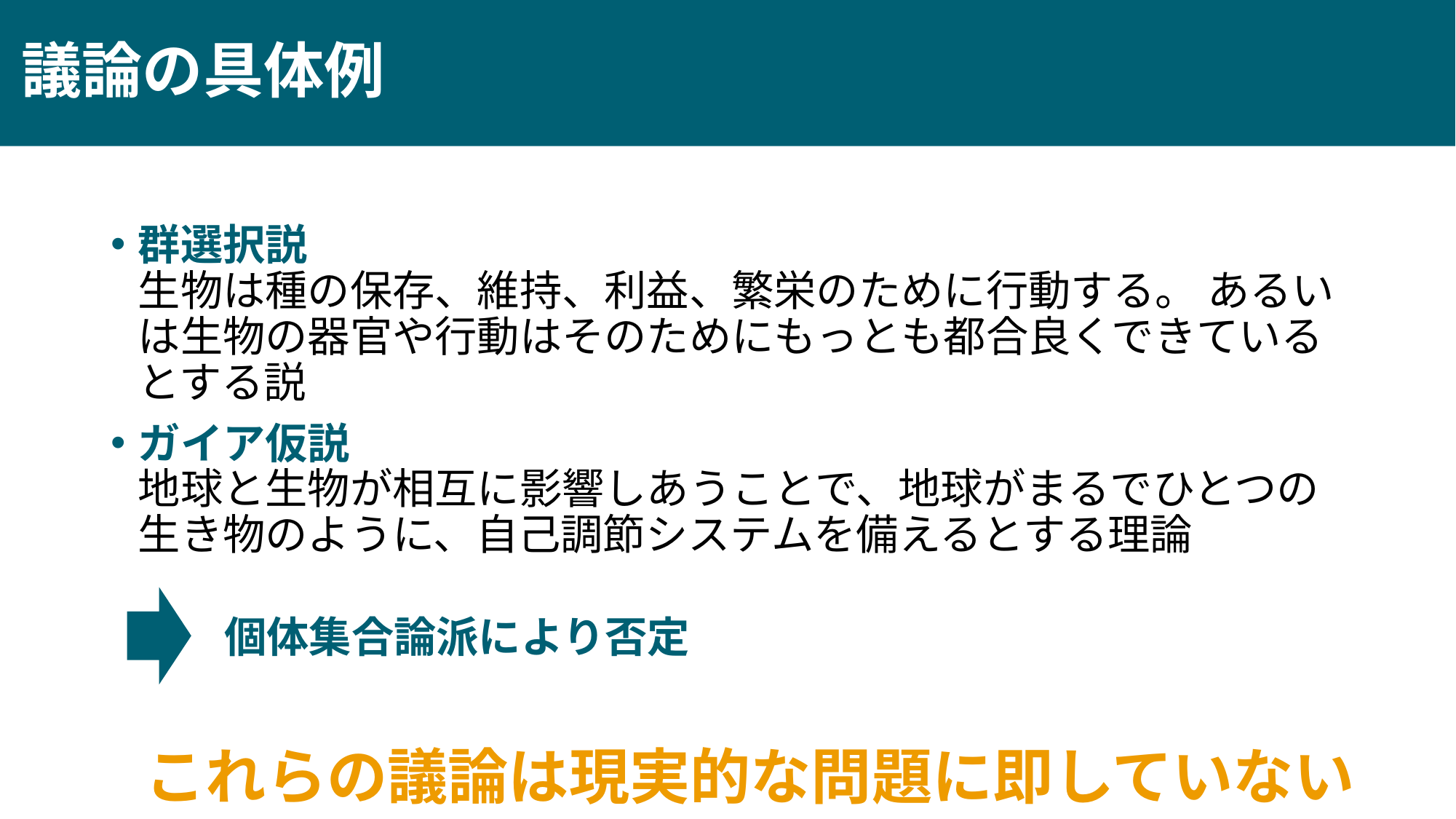

# 議論の具体例
群選択説
生物は種の保存、維持、利益、繁栄のために行動する。 あるいは生物の器官や行動はそのためにもっとも都合良くできているとする説
ガイア仮説
地球と生物が相互に影響しあうことで、地球がまるでひとつの生き物のように、自己調節システムを備えるとする理論

個体集合論派により否定
これらの議論は現実的な問題に即していない